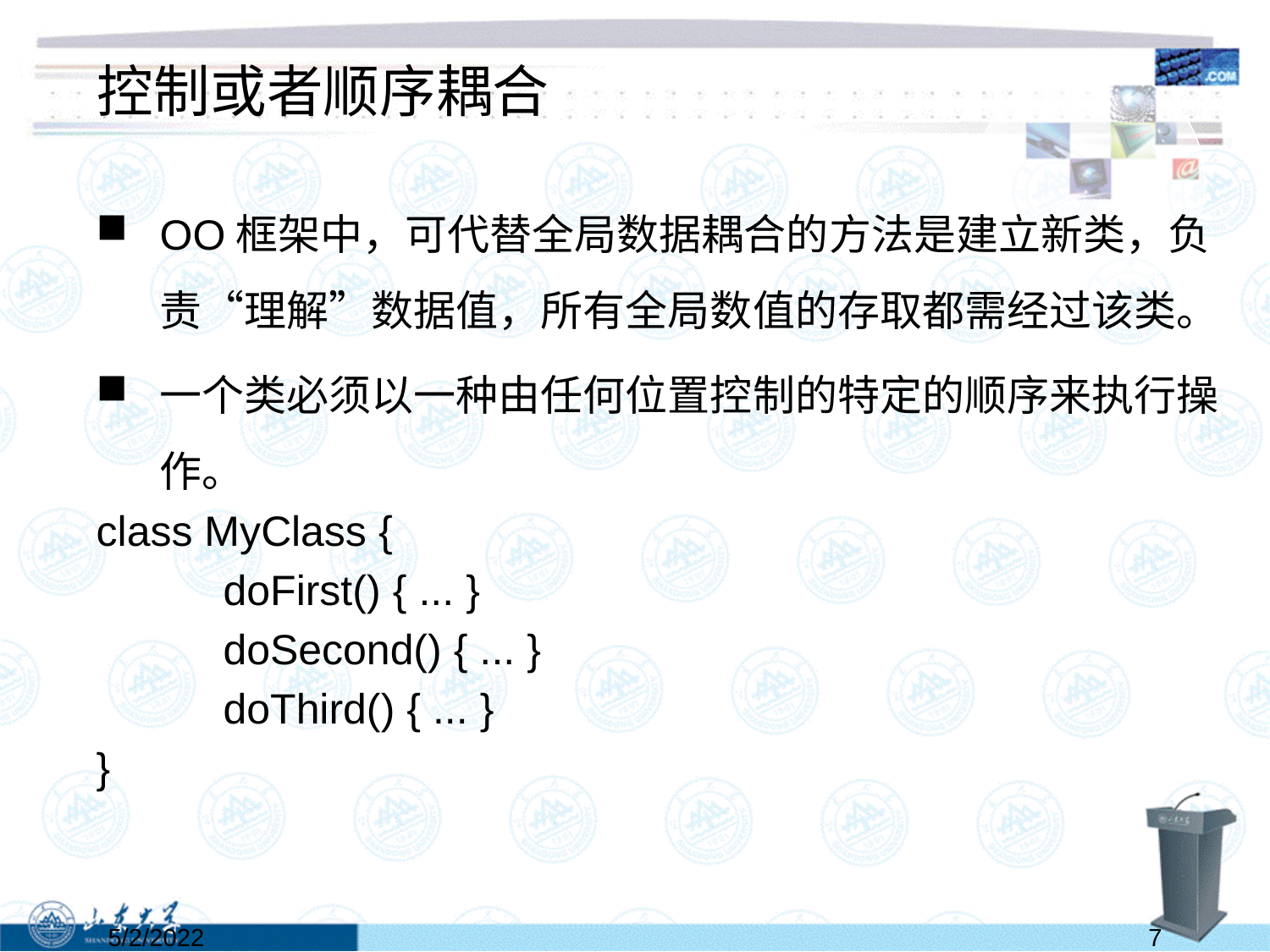

# 控制或者顺序耦合
OO框架中，可代替全局数据耦合的方法是建立新类，负责“理解”数据值，所有全局数值的存取都需经过该类。
一个类必须以一种由任何位置控制的特定的顺序来执行操作。
class MyClass {
	doFirst() { ... }
	doSecond() { ... }
	doThird() { ... }
}
5/2/2022
7